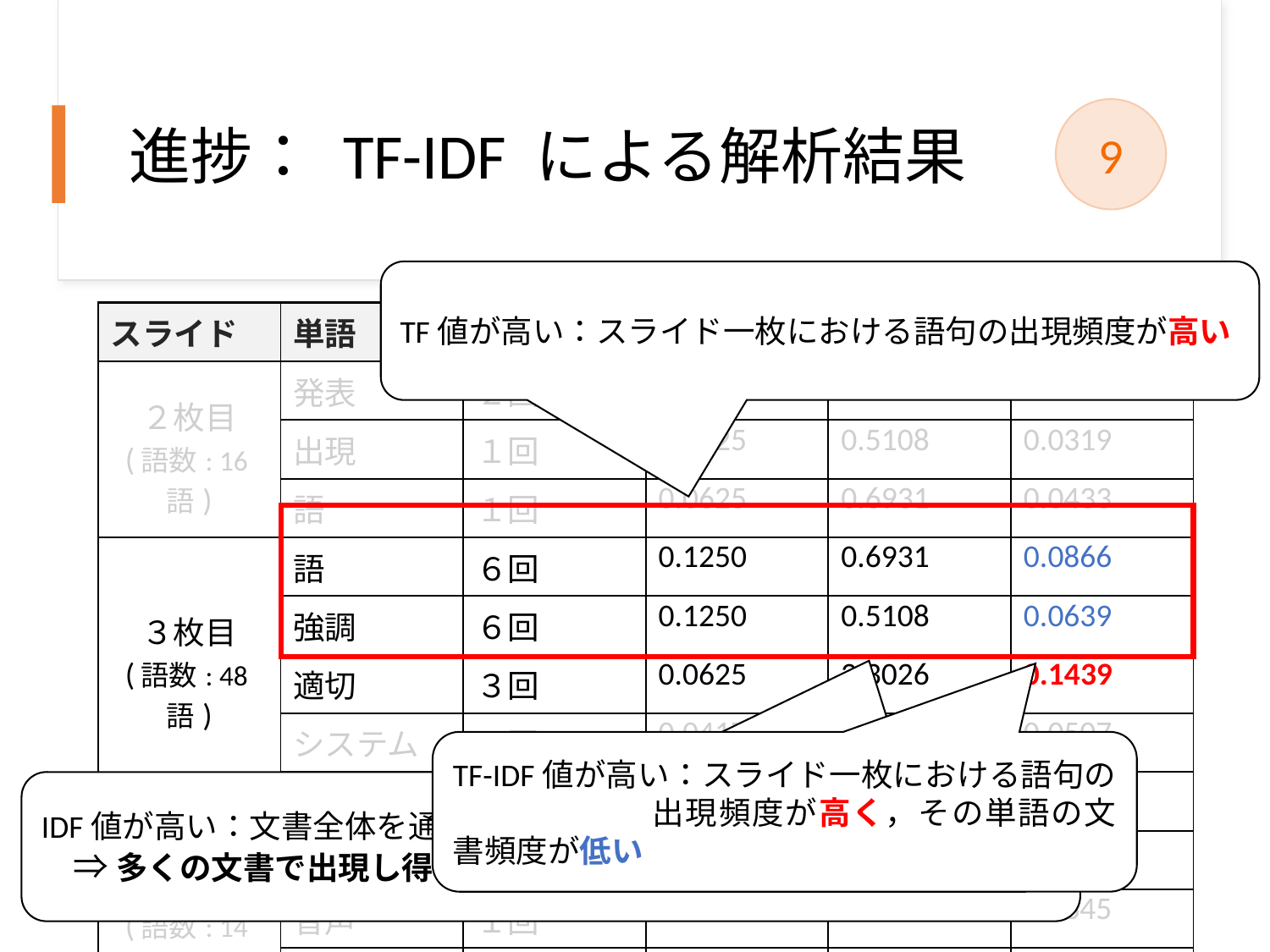

# 進捗： TF-IDF による解析結果
9

TF値が高い：スライド一枚における語句の出現頻度が高い
| スライド | 単語 | 出現回数 | TF | IDF | TF-IDF |
| --- | --- | --- | --- | --- | --- |
| ２枚目 (語数: 16語) | 発表 | ２回 | 0.1250 | 2.3026 | 0.2878 |
|  | 出現 | １回 | 0.0625 | 0.5108 | 0.0319 |
|  | 語 | １回 | 0.0625 | 0.6931 | 0.0433 |
| ３枚目 (語数: 48語) | 語 | ６回 | 0.1250 | 0.6931 | 0.0866 |
|  | 強調 | ６回 | 0.1250 | 0.5108 | 0.0639 |
|  | 適切 | ３回 | 0.0625 | 2.3026 | 0.1439 |
|  | システム | ２回 | 0.0417 | 1.2040 | 0.0507 |
|  | 評価 | １回 | 0.0208 | 1.6094 | 0.0335 |
| ４枚目 (語数: 14語) | 認識 | １回 | 0.0714 | 2.3026 | 0.1645 |
|  | 音声 | １回 | 0.0714 | 2.3026 | 0.1645 |
|  | 解析 | １回 | 0.0714 | 1.2040 | 0.0860 |
| スライド | 単語 | 出現回数 | TF | IDF | TF-IDF |
| --- | --- | --- | --- | --- | --- |
| ２枚目 (語数: 16語) | 発表 | ２回 | 0.1250 | 2.3026 | 0.2878 |
|  | 出現 | １回 | 0.0625 | 0.5108 | 0.0319 |
|  | 語 | １回 | 0.0625 | 0.6931 | 0.0433 |
| ３枚目 (語数: 48語) | 語 | ６回 | 0.1250 | 0.6931 | 0.0866 |
|  | 強調 | ６回 | 0.1250 | 0.5108 | 0.0639 |
|  | 適切 | ３回 | 0.0625 | 2.3026 | 0.1439 |
|  | システム | ２回 | 0.0417 | 1.2040 | 0.0507 |
|  | 評価 | １回 | 0.0208 | 1.6094 | 0.0335 |
| ４枚目 (語数: 14語) | 認識 | １回 | 0.0714 | 2.3026 | 0.1645 |
|  | 音声 | １回 | 0.0714 | 2.3026 | 0.1645 |
|  | 解析 | １回 | 0.0714 | 1.2040 | 0.0860 |
| スライド | 単語 | 出現回数 | TF | IDF | TF-IDF |
| --- | --- | --- | --- | --- | --- |
| ２枚目 (語数: 16語) | 発表 | ２回 | 0.1250 | 2.3026 | 0.2878 |
|  | 出現 | １回 | 0.0625 | 0.5108 | 0.0319 |
|  | 語 | １回 | 0.0625 | 0.6931 | 0.0433 |
| ３枚目 (語数: 48語) | 語 | ６回 | 0.1250 | 0.6931 | 0.0866 |
|  | 強調 | ６回 | 0.1250 | 0.5108 | 0.0639 |
|  | 適切 | ３回 | 0.0625 | 2.3026 | 0.1439 |
|  | システム | ２回 | 0.0417 | 1.2040 | 0.0507 |
|  | 評価 | １回 | 0.0208 | 1.6094 | 0.0335 |
| ４枚目 (語数: 14語) | 認識 | １回 | 0.0714 | 2.3026 | 0.1645 |
|  | 音声 | １回 | 0.0714 | 2.3026 | 0.1645 |
|  | 解析 | １回 | 0.0714 | 1.2040 | 0.0860 |
| スライド | 単語 | 出現回数 | TF | IDF | TF-IDF |
| --- | --- | --- | --- | --- | --- |
| ２枚目 (語数: 16語) | 発表 | ２回 | 0.1250 | 2.3026 | 0.2878 |
|  | 出現 | １回 | 0.0625 | 0.5108 | 0.0319 |
|  | 語 | １回 | 0.0625 | 0.6931 | 0.0433 |
| ３枚目 (語数: 48語) | 語 | ６回 | 0.1250 | 0.6931 | 0.0866 |
|  | 強調 | ６回 | 0.1250 | 0.5108 | 0.0639 |
|  | 適切 | ３回 | 0.0625 | 2.3026 | 0.1439 |
|  | システム | ２回 | 0.0417 | 1.2040 | 0.0507 |
|  | 評価 | １回 | 0.0208 | 1.6094 | 0.0335 |
| ４枚目 (語数: 14語) | 認識 | １回 | 0.0714 | 2.3026 | 0.1645 |
|  | 音声 | １回 | 0.0714 | 2.3026 | 0.1645 |
|  | 解析 | １回 | 0.0714 | 1.2040 | 0.0860 |
| スライド | 単語 | 出現回数 | TF | IDF | TF-IDF |
| --- | --- | --- | --- | --- | --- |
| ２枚目 (語数: 16語) | 発表 | ２回 | 0.1250 | 2.3026 | 0.2878 |
|  | 出現 | １回 | 0.0625 | 0.5108 | 0.0319 |
|  | 語 | １回 | 0.0625 | 0.6931 | 0.0433 |
| ３枚目 (語数: 48語) | 語 | ６回 | 0.1250 | 0.6931 | 0.0866 |
|  | 強調 | ６回 | 0.1250 | 0.5108 | 0.0639 |
|  | 適切 | ３回 | 0.0625 | 2.3026 | 0.1439 |
|  | システム | ２回 | 0.0417 | 1.2040 | 0.0507 |
|  | 評価 | １回 | 0.0208 | 1.6094 | 0.0335 |
| ４枚目 (語数: 14語) | 認識 | １回 | 0.0714 | 2.3026 | 0.1645 |
|  | 音声 | １回 | 0.0714 | 2.3026 | 0.1645 |
|  | 解析 | １回 | 0.0714 | 1.2040 | 0.0860 |

TF-IDF値が高い：スライド一枚における語句の　　　　　　出現頻度が高く，その単語の文書頻度が低い

IDF値が高い：文書全体を通しての語句の出現頻度（文書頻度）が低い
　⇒ 多くの文書で出現し得る汎用的な語を除いている